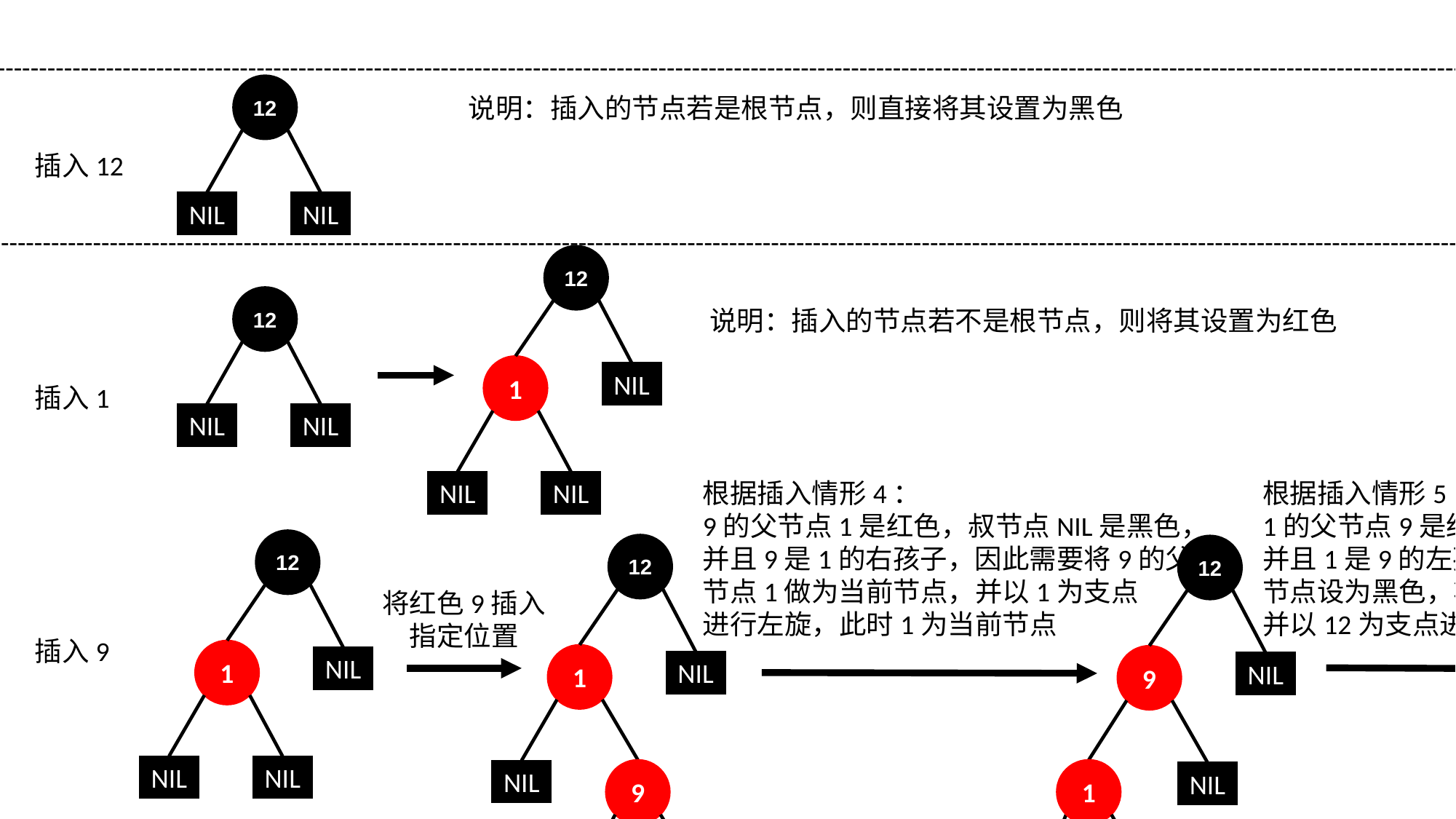

--------------------------------------------------------------------------------------------------------------------------------------------------------------------------------
12
说明：插入的节点若是根节点，则直接将其设置为黑色
插入12
NIL
NIL
--------------------------------------------------------------------------------------------------------------------------------------------------------------------------------
12
12
说明：插入的节点若不是根节点，则将其设置为红色
1
NIL
插入1
NIL
NIL
根据插入情形4：
9的父节点1是红色，叔节点NIL是黑色，
并且9是1的右孩子，因此需要将9的父
节点1做为当前节点，并以1为支点
进行左旋，此时1为当前节点
根据插入情形5：
1的父节点9是红色，叔节点NIL是黑色，
并且1是9的左孩子，因此需要将1的父
节点设为黑色，将1的祖父12设为红色，
并以12为支点进行右旋
NIL
NIL
12
12
12
12
根据插入情形5：
以12为支点进行右旋
9
将红色9插入
指定位置
插入9
1
1
9
9
NIL
NIL
NIL
NIL
12
1
NIL
NIL
1
9
1
NIL
NIL
NIL
NIL
NIL
NIL
NIL
NIL
NIL
NIL
NIL
NIL
NIL